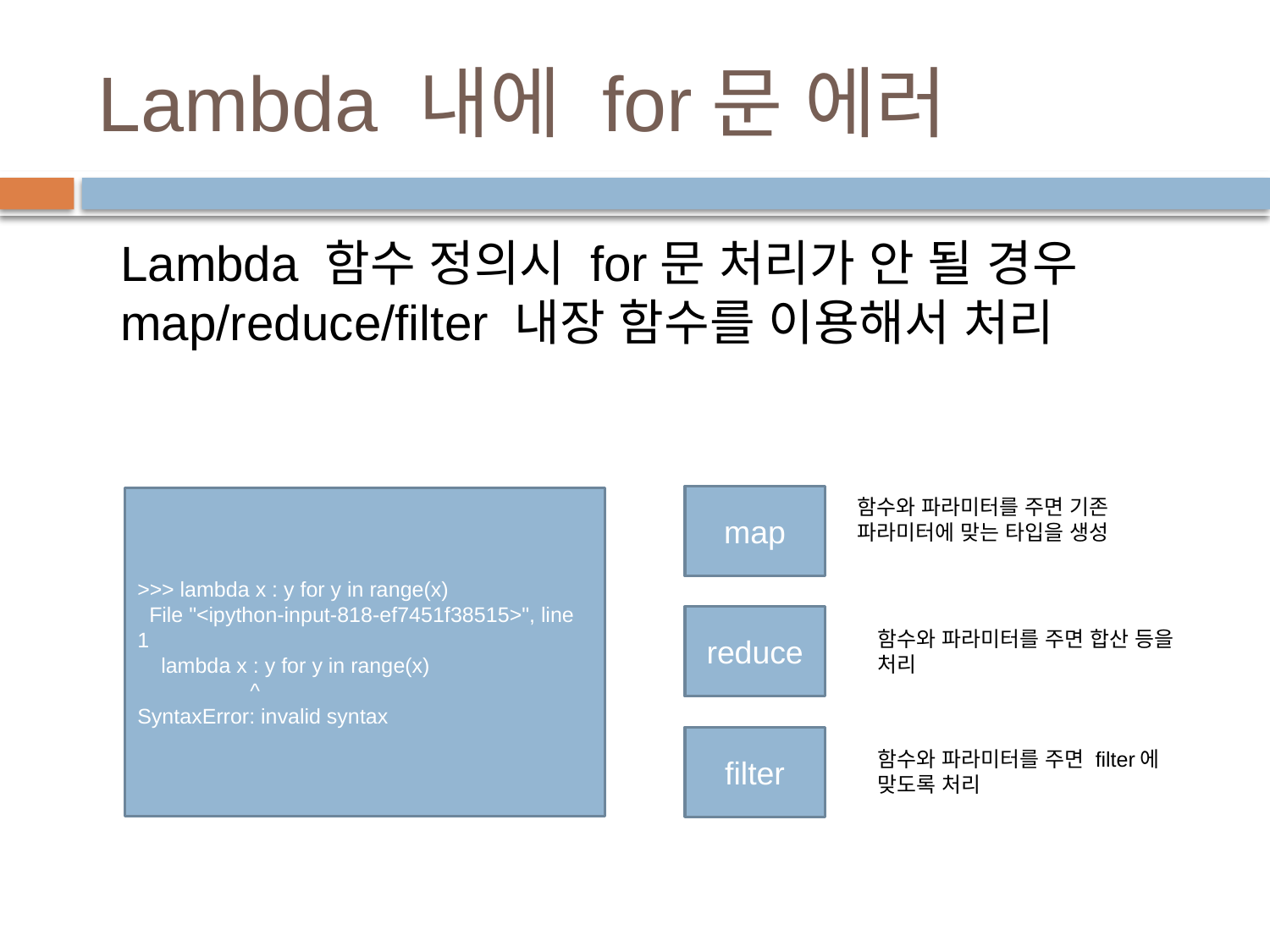

# Lambda 내에 for문 에러
Lambda 함수 정의시 for문 처리가 안 될 경우 map/reduce/filter 내장 함수를 이용해서 처리
map
>>> lambda x : y for y in range(x)
  File "<ipython-input-818-ef7451f38515>", line 1
    lambda x : y for y in range(x)
                   ^
SyntaxError: invalid syntax
함수와 파라미터를 주면 기존 파라미터에 맞는 타입을 생성
reduce
함수와 파라미터를 주면 합산 등을 처리
filter
함수와 파라미터를 주면 filter에 맞도록 처리